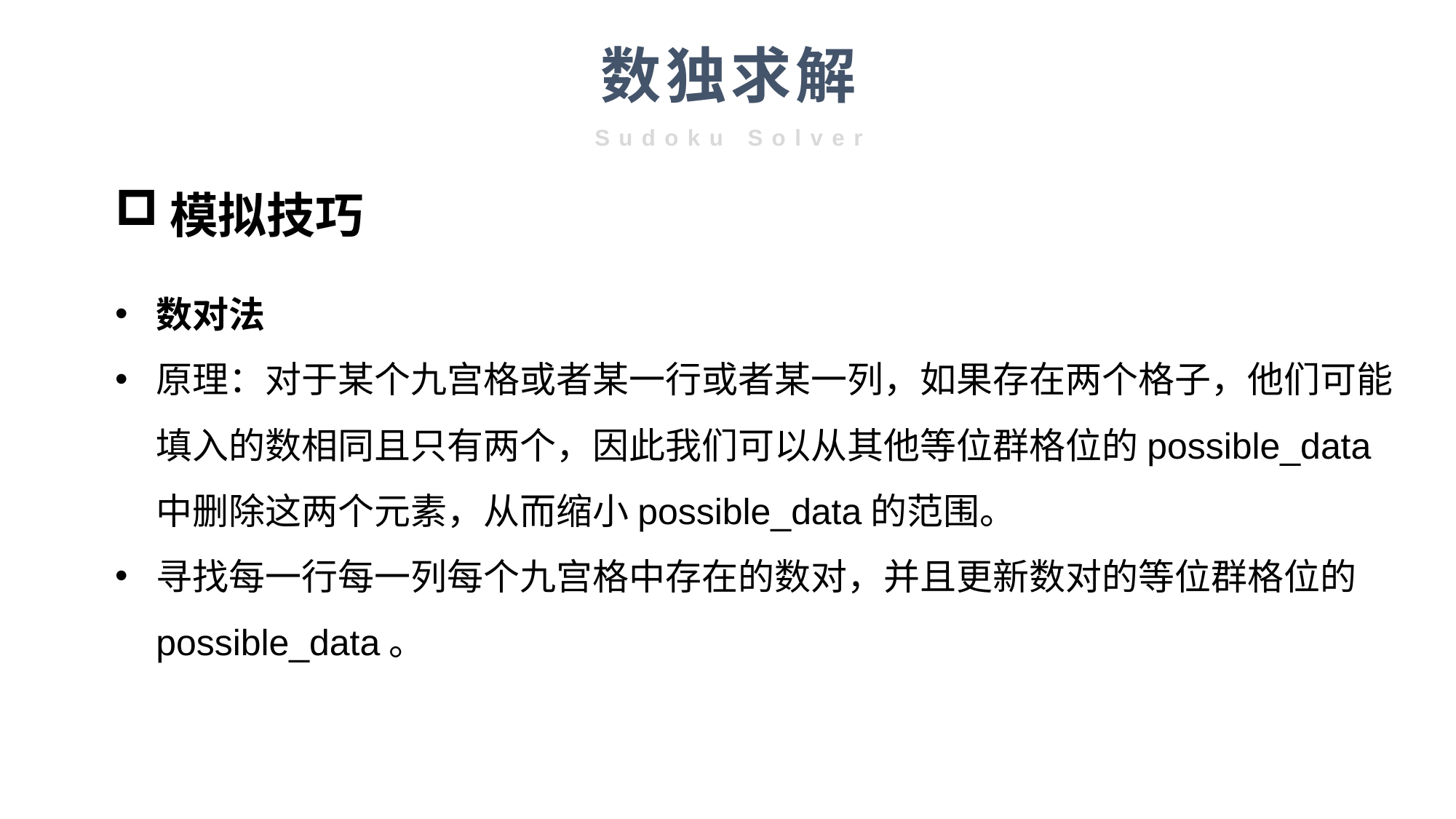

数独求解
Sudoku Solver
模拟技巧
数对法
原理：对于某个九宫格或者某一行或者某一列，如果存在两个格子，他们可能填入的数相同且只有两个，因此我们可以从其他等位群格位的possible_data中删除这两个元素，从而缩小possible_data的范围。
寻找每一行每一列每个九宫格中存在的数对，并且更新数对的等位群格位的possible_data。